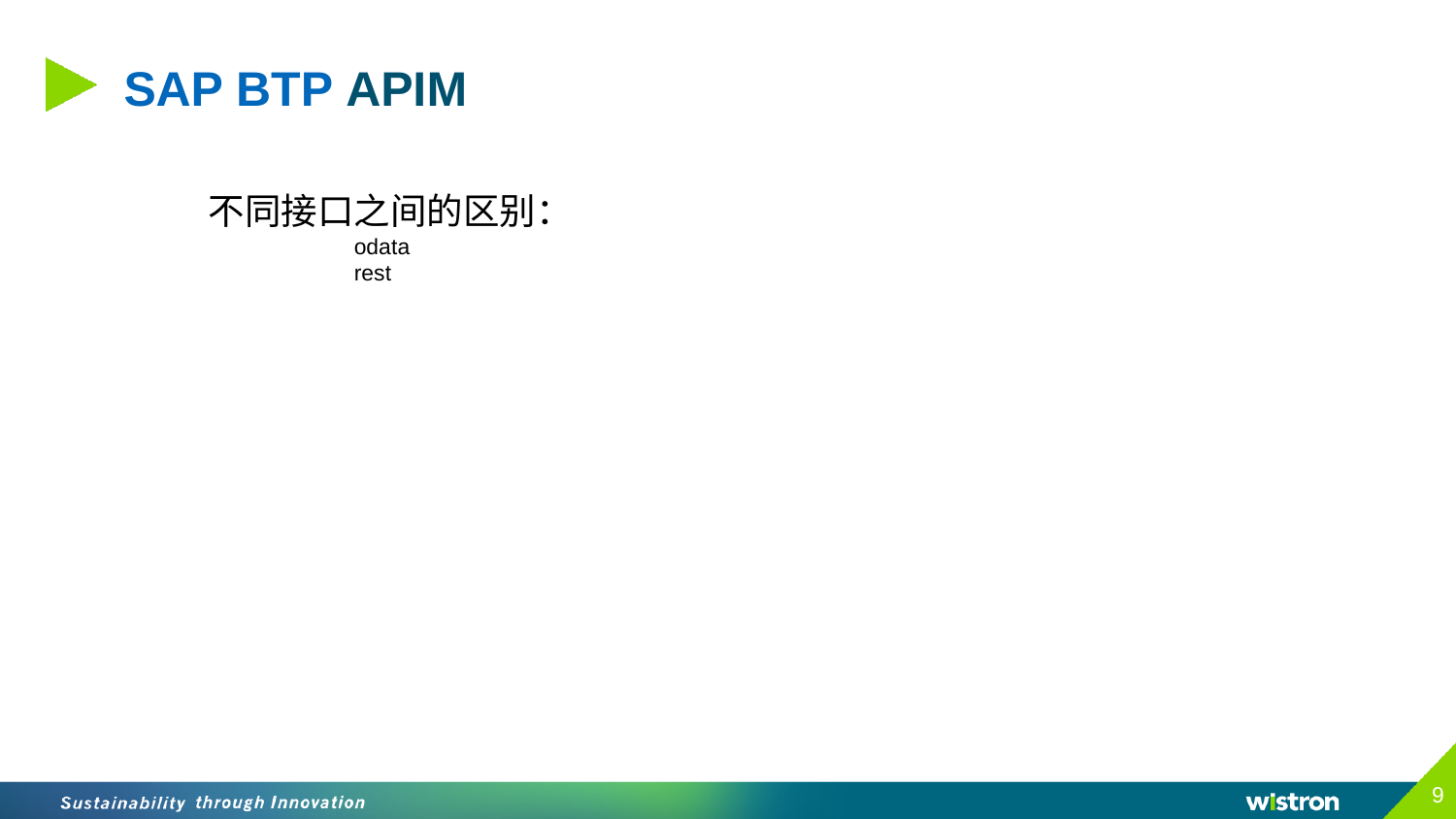

# SAP BTP APIM

不同接口之间的区别：
	odata
	rest

9